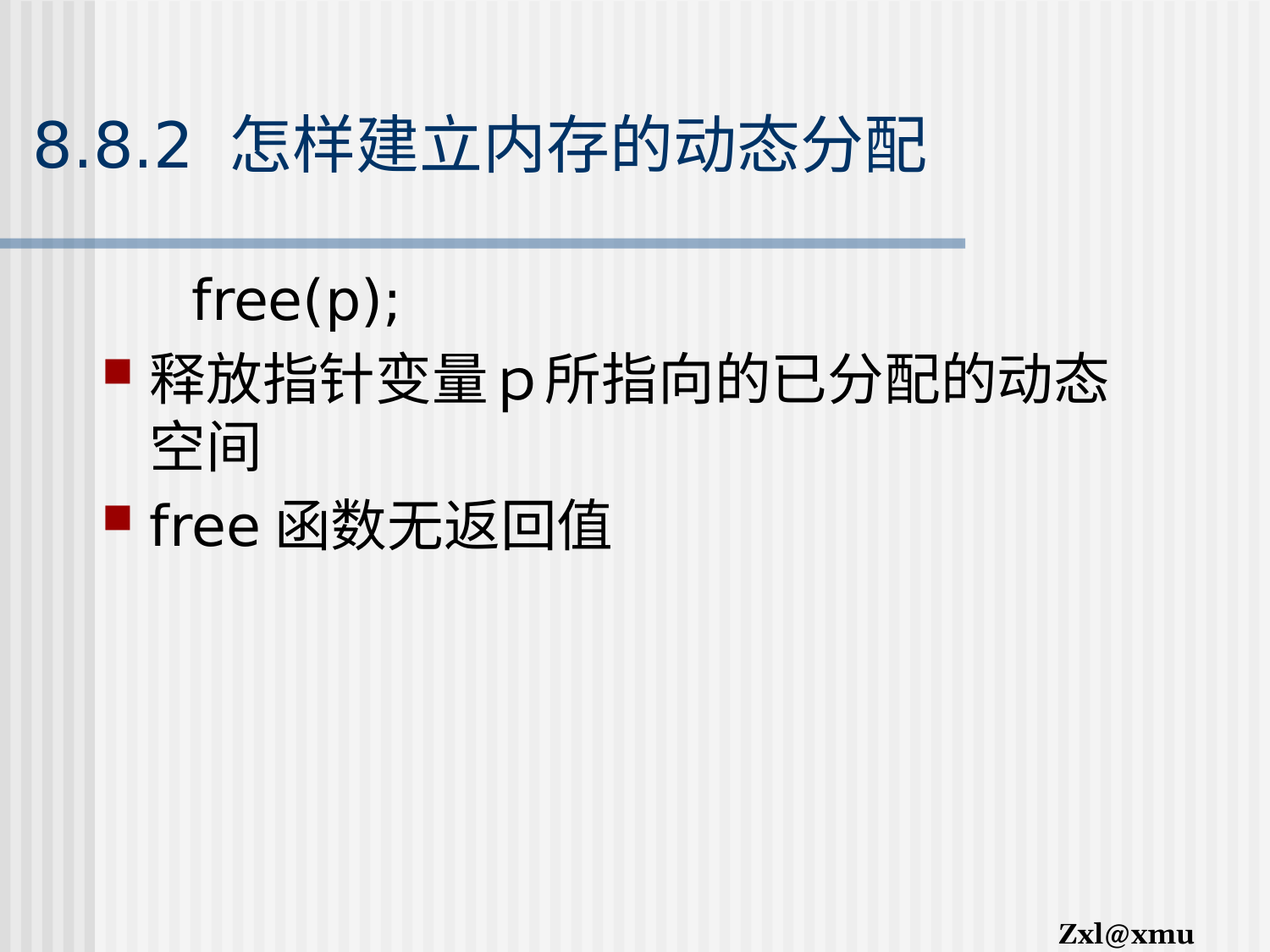

# 8.8.2 怎样建立内存的动态分配
     free(p);
释放指针变量ｐ所指向的已分配的动态空间
free函数无返回值